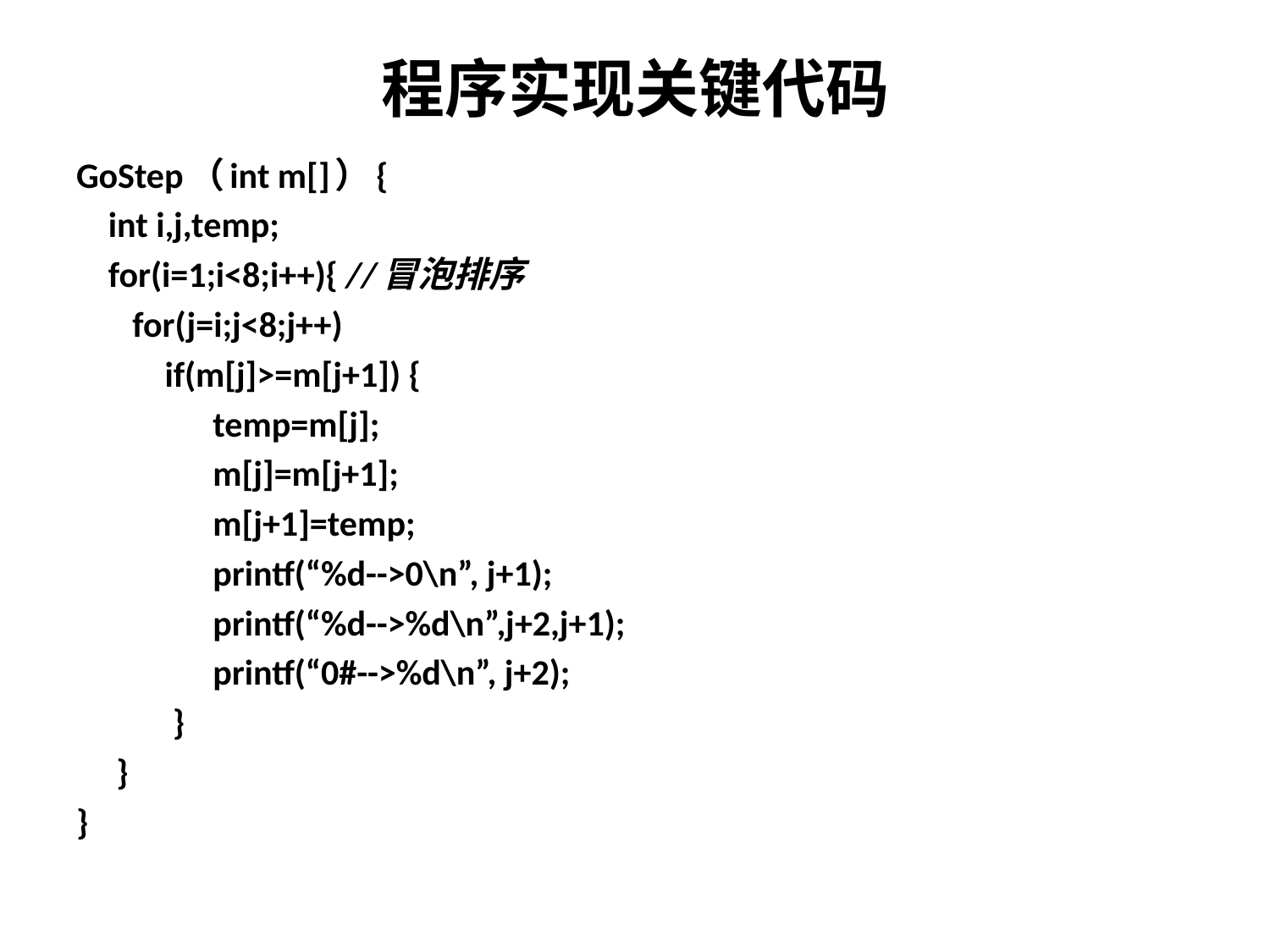

# 程序实现关键代码
GoStep（int m[]）{
    int i,j,temp;
    for(i=1;i<8;i++){ //冒泡排序
       for(j=i;j<8;j++)
           if(m[j]>=m[j+1]) {
                 temp=m[j];
                 m[j]=m[j+1];
                 m[j+1]=temp;
                 printf(“%d-->0\n”, j+1);
                 printf(“%d-->%d\n”,j+2,j+1);
                 printf(“0#-->%d\n”, j+2);
            }
     }
}